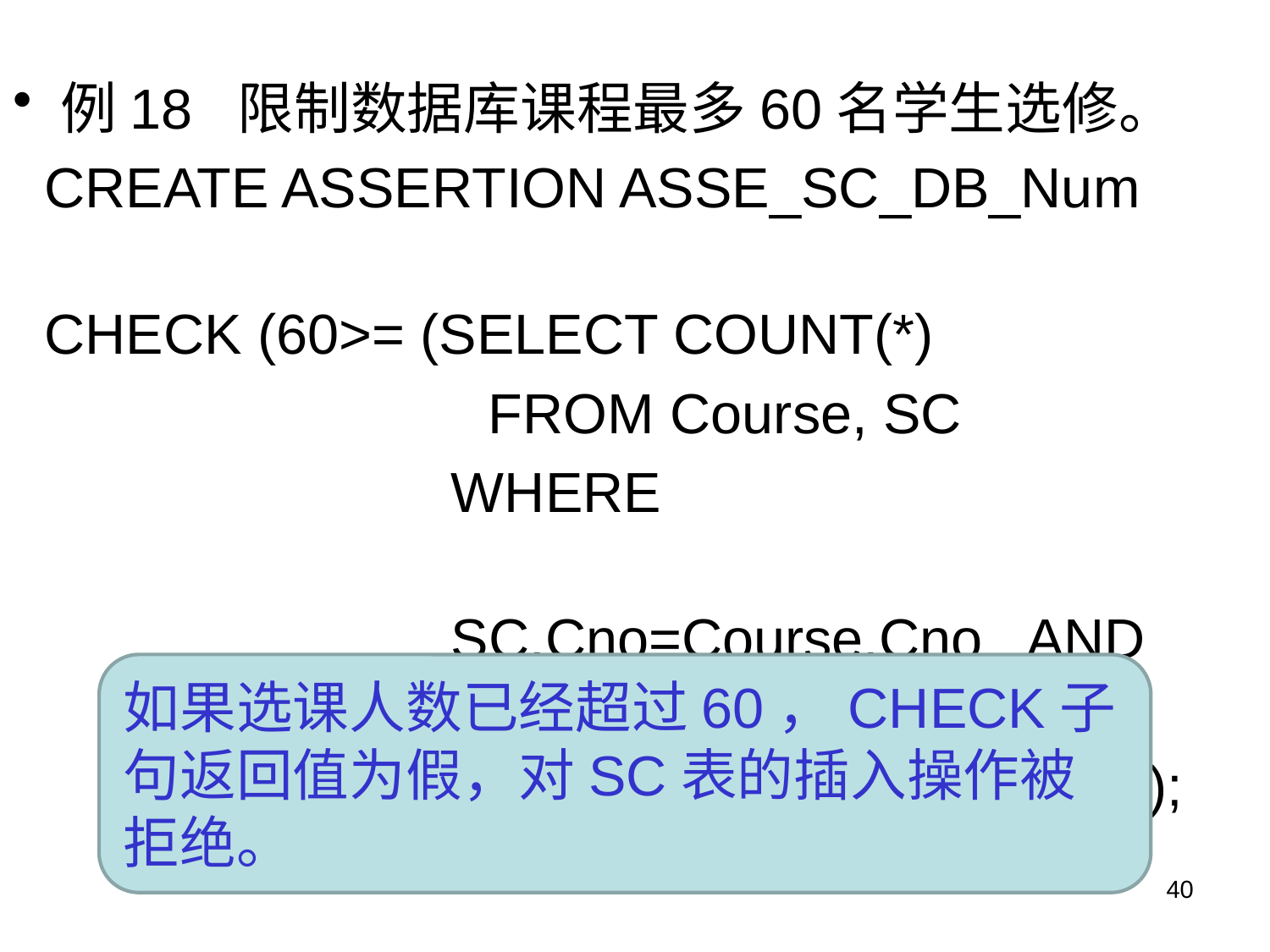

例18  限制数据库课程最多60名学生选修。
  CREATE ASSERTION ASSE_SC_DB_Num
  CHECK (60>= (SELECT COUNT(*)
				   FROM Course, SC
                            WHERE
                            SC.Cno=Course.Cno   AND
                            Course.Cname=‘数据库’));

如果选课人数已经超过60，CHECK子句返回值为假，对SC表的插入操作被拒绝。
40